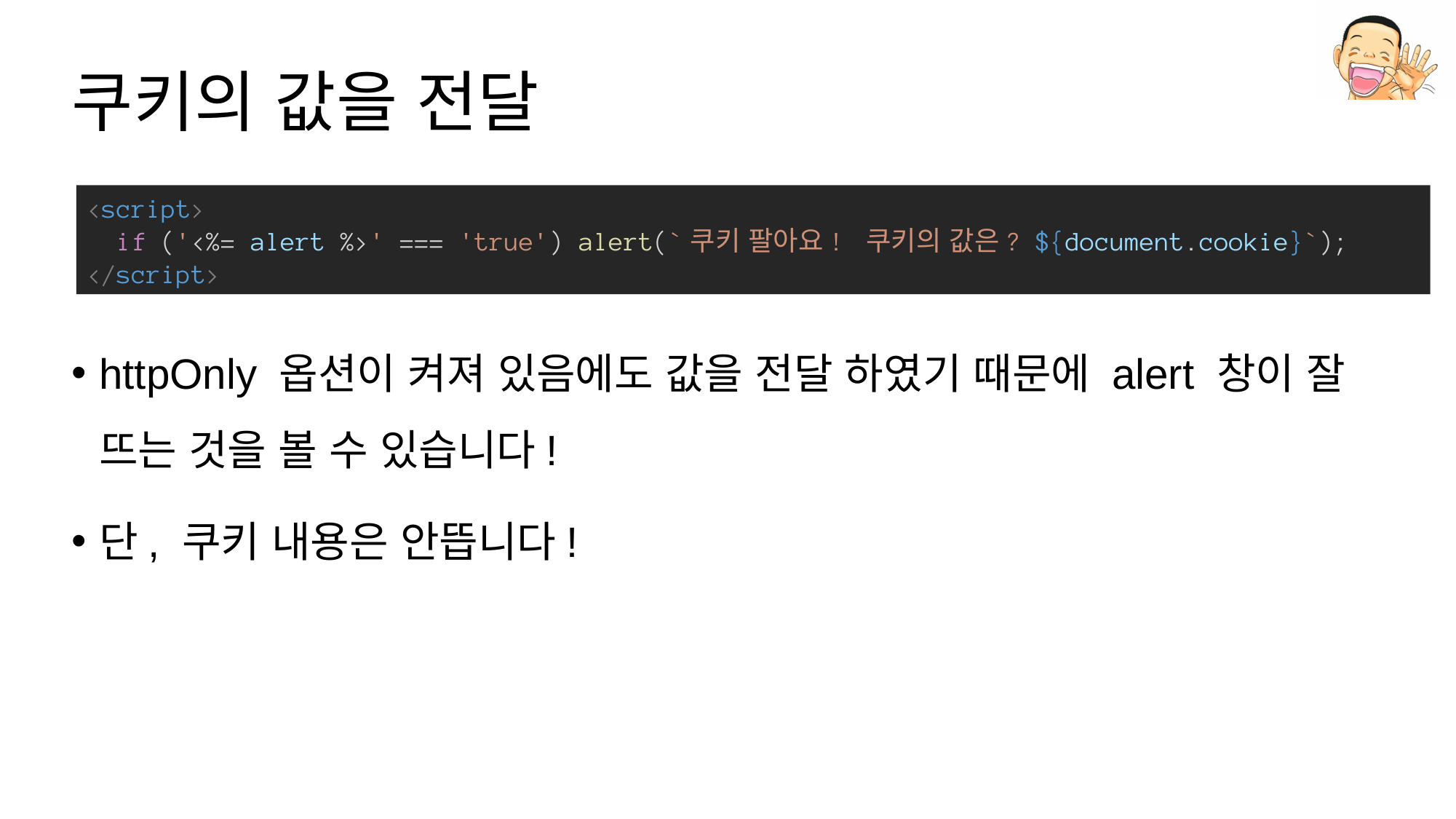

# 쿠키의 값을 전달

httpOnly 옵션이 켜져 있음에도 값을 전달 하였기 때문에 alert 창이 잘 뜨는 것을 볼 수 있습니다!
단, 쿠키 내용은 안뜹니다!

<script>
  if ('<%= alert %>' === 'true') alert(`쿠키 팔아요! 쿠키의 값은? ${document.cookie}`);
</script>